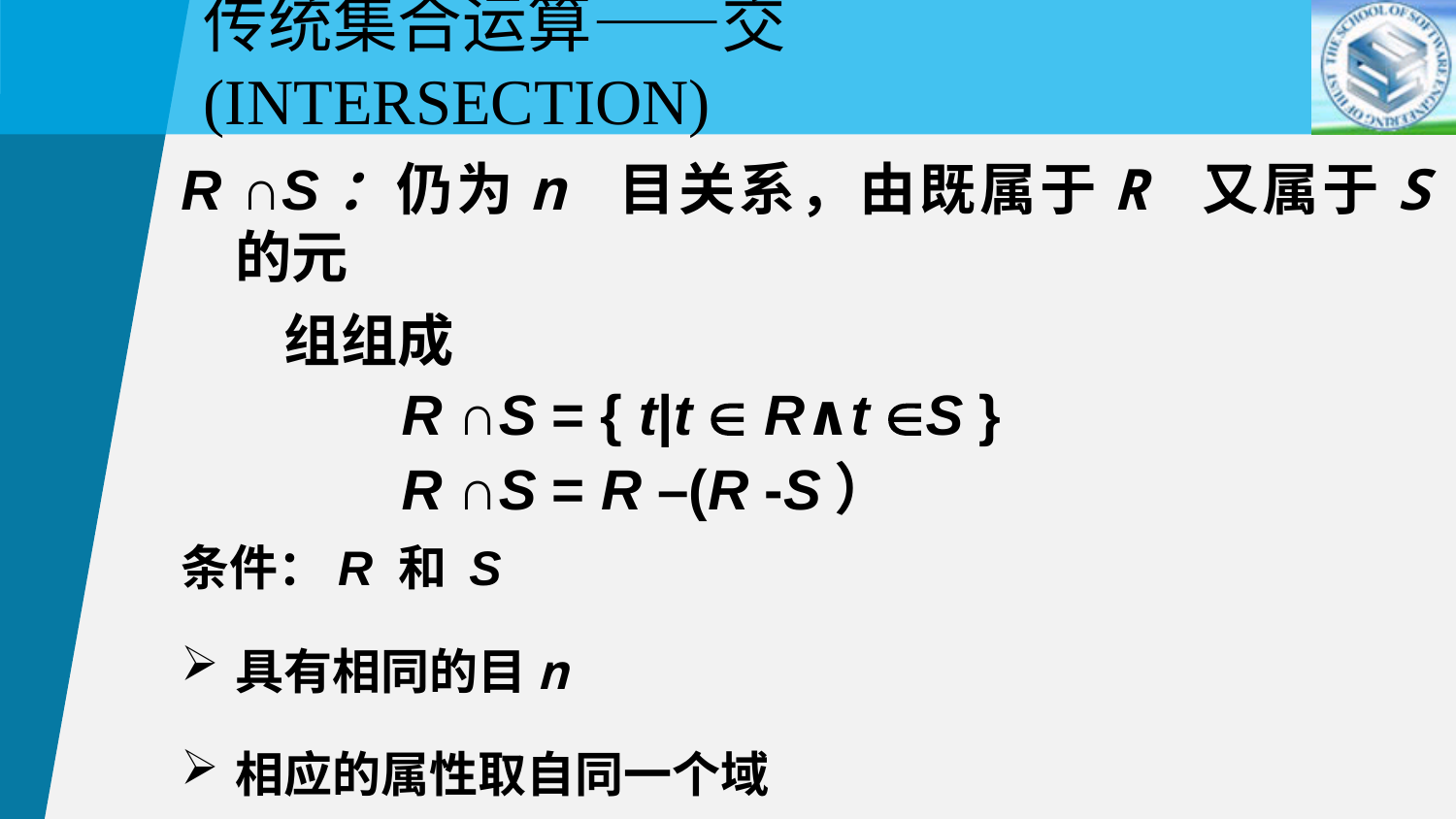

传统集合运算——交(Intersection)
R ∩S：仍为n 目关系，由既属于R 又属于S 的元
       组组成
		   R ∩S = { t|t ∈ R∧t ∈S }
              R ∩S = R –(R -S）
条件：R 和 S
具有相同的目n
相应的属性取自同一个域